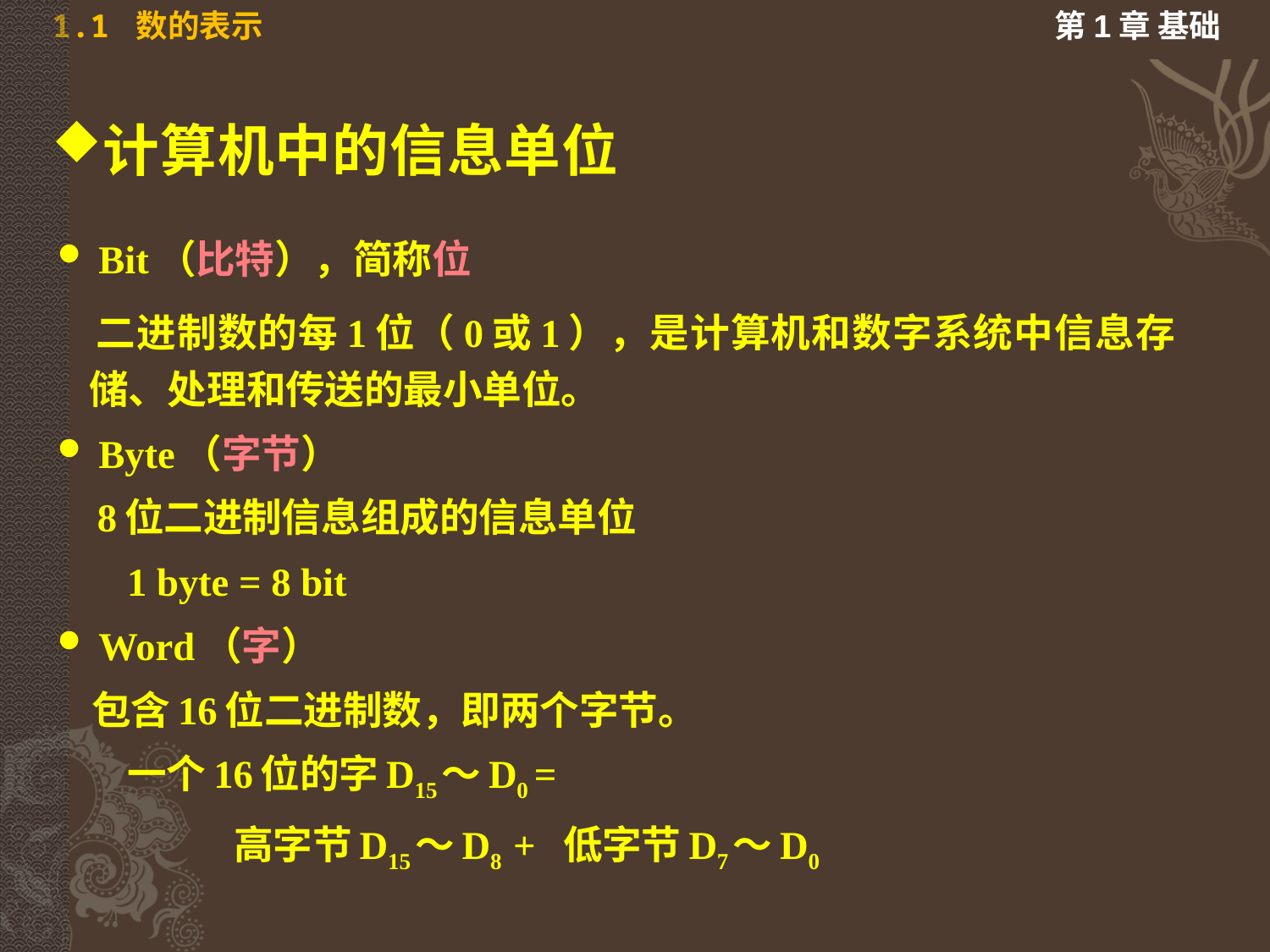

# 计算机中的信息单位
Bit（比特），简称位
   二进制数的每1位（0或1），是计算机和数字系统中信息存储、处理和传送的最小单位。
Byte（字节）
    8位二进制信息组成的信息单位
       1 byte = 8 bit
Word（字）
   包含16位二进制数，即两个字节。
       一个16位的字D15～D0 =
                   高字节D15～D8  +  低字节D7～D0